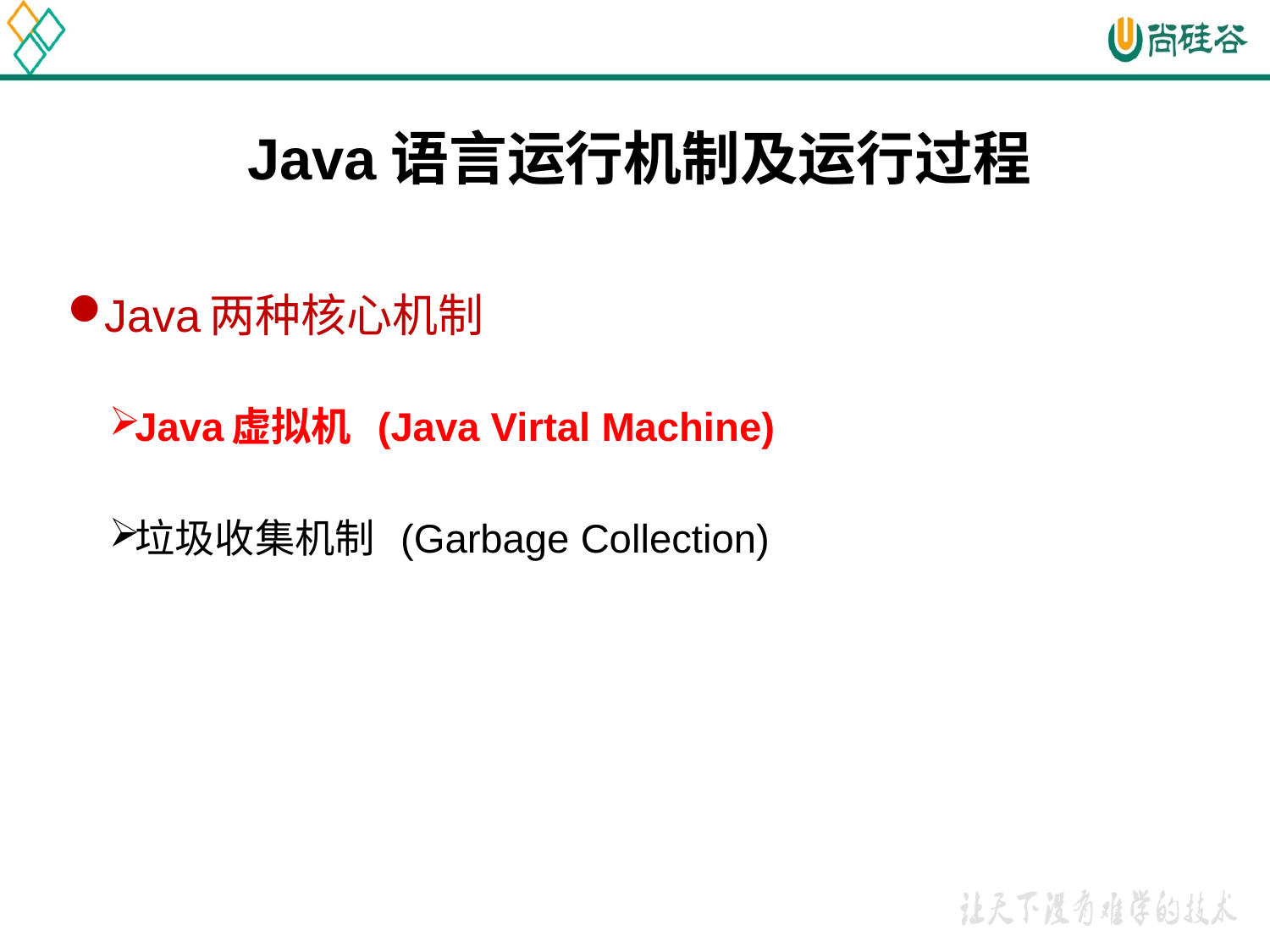

# Java语言运行机制及运行过程
Java两种核心机制

Java虚拟机  (Java Virtal Machine)

垃圾收集机制  (Garbage Collection)